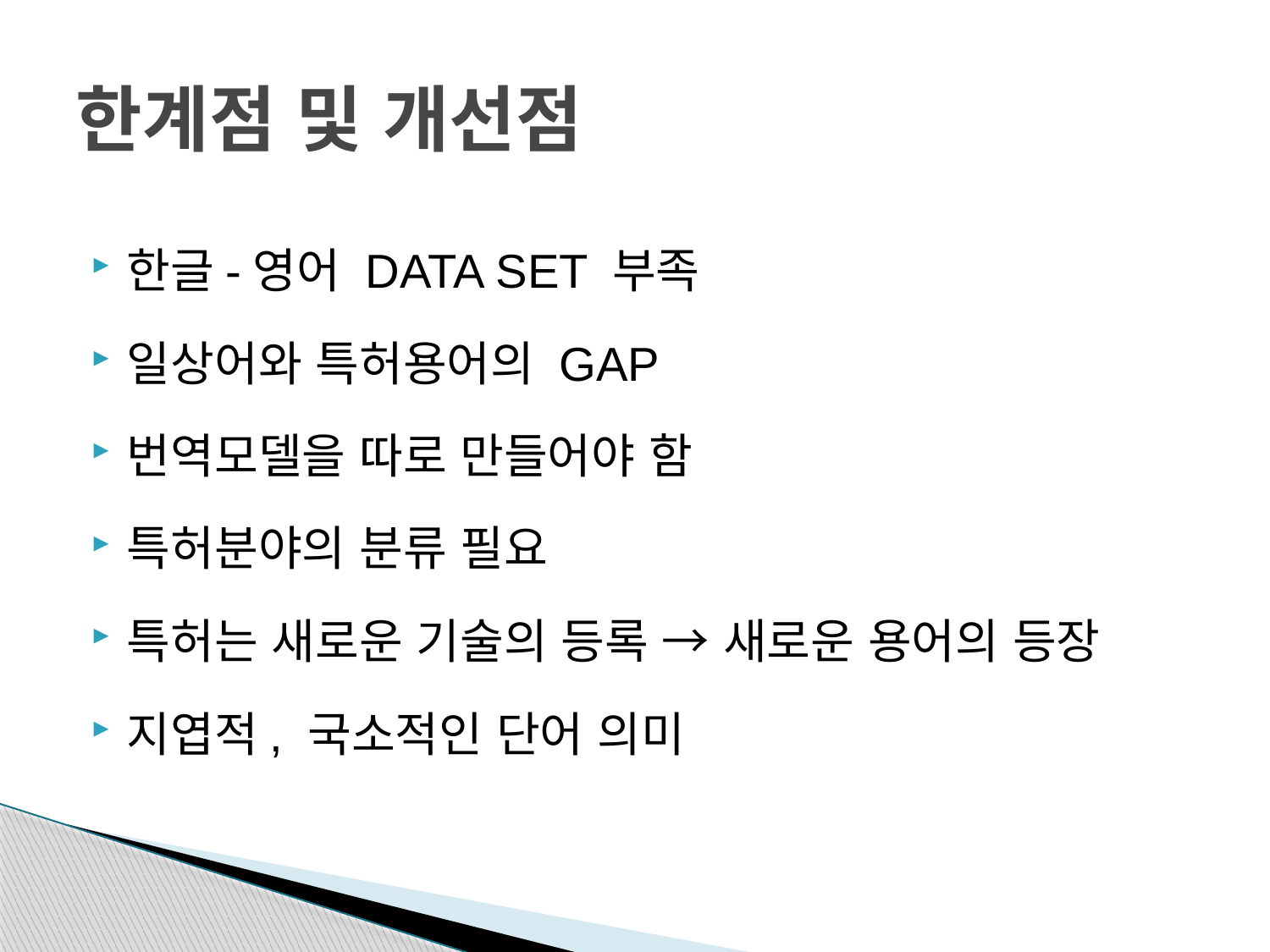

# 한계점 및 개선점
한글-영어 DATA SET 부족
일상어와 특허용어의 GAP
번역모델을 따로 만들어야 함
특허분야의 분류 필요
특허는 새로운 기술의 등록 → 새로운 용어의 등장
지엽적, 국소적인 단어 의미